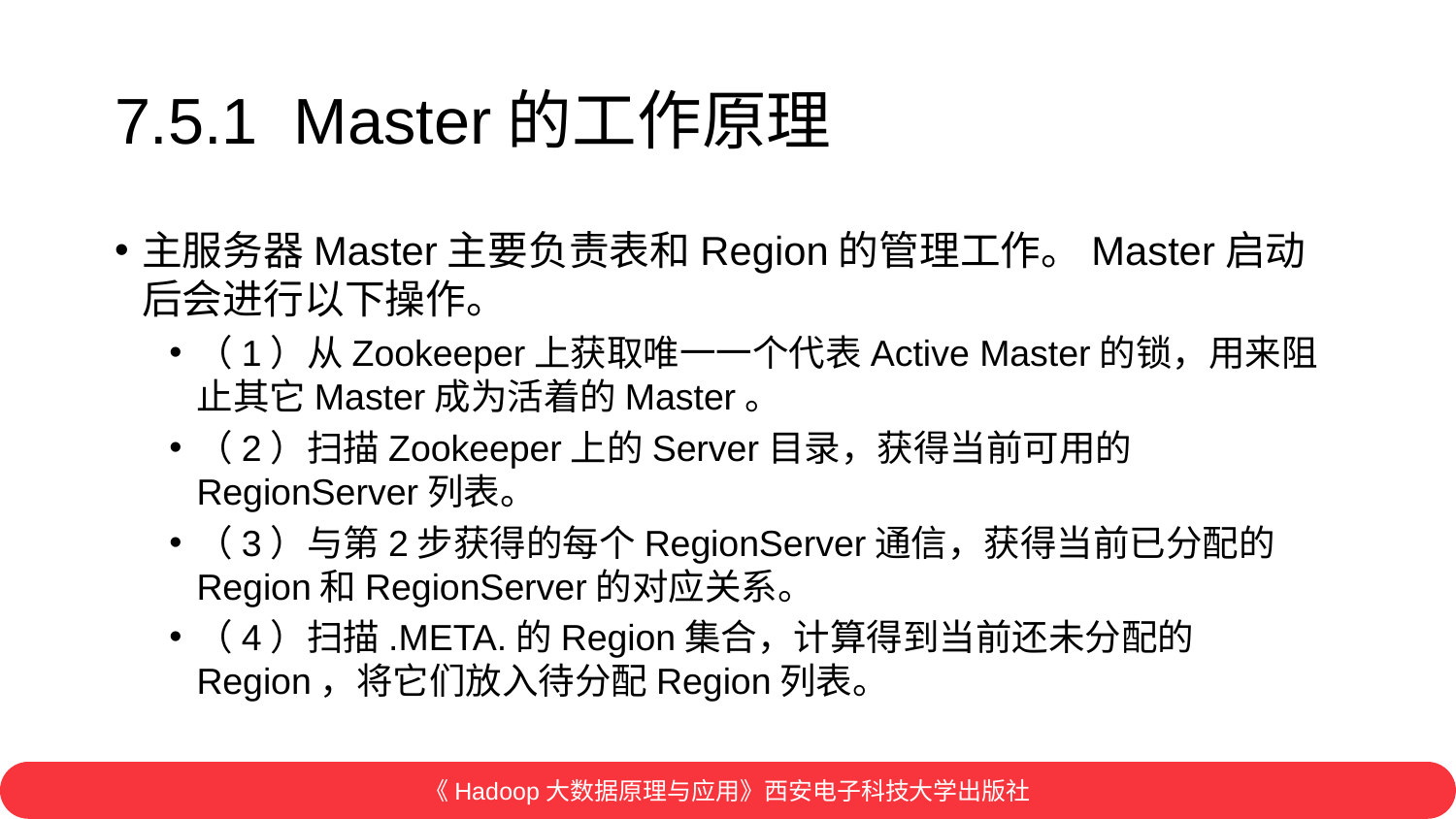

# 7.5.1  Master的工作原理
主服务器Master主要负责表和Region的管理工作。Master启动后会进行以下操作。
（1）从Zookeeper上获取唯一一个代表Active Master的锁，用来阻止其它Master成为活着的Master。
（2）扫描Zookeeper上的Server目录，获得当前可用的RegionServer列表。
（3）与第2步获得的每个RegionServer通信，获得当前已分配的Region和RegionServer的对应关系。
（4）扫描.META.的Region集合，计算得到当前还未分配的Region，将它们放入待分配Region列表。